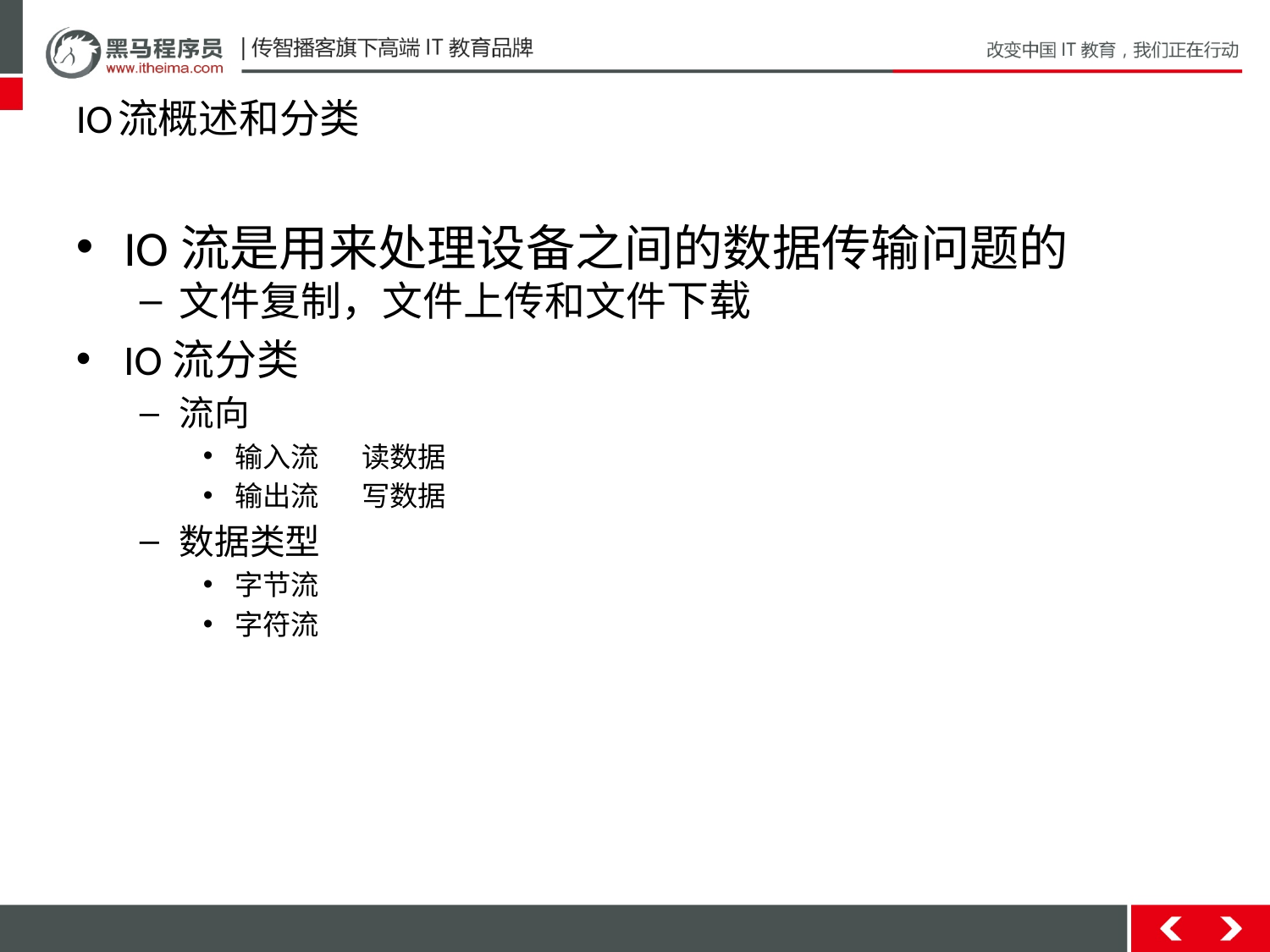

# IO流概述和分类
IO流是用来处理设备之间的数据传输问题的
文件复制，文件上传和文件下载
IO流分类
流向
输入流 	读数据
输出流 	写数据
数据类型
字节流
字符流